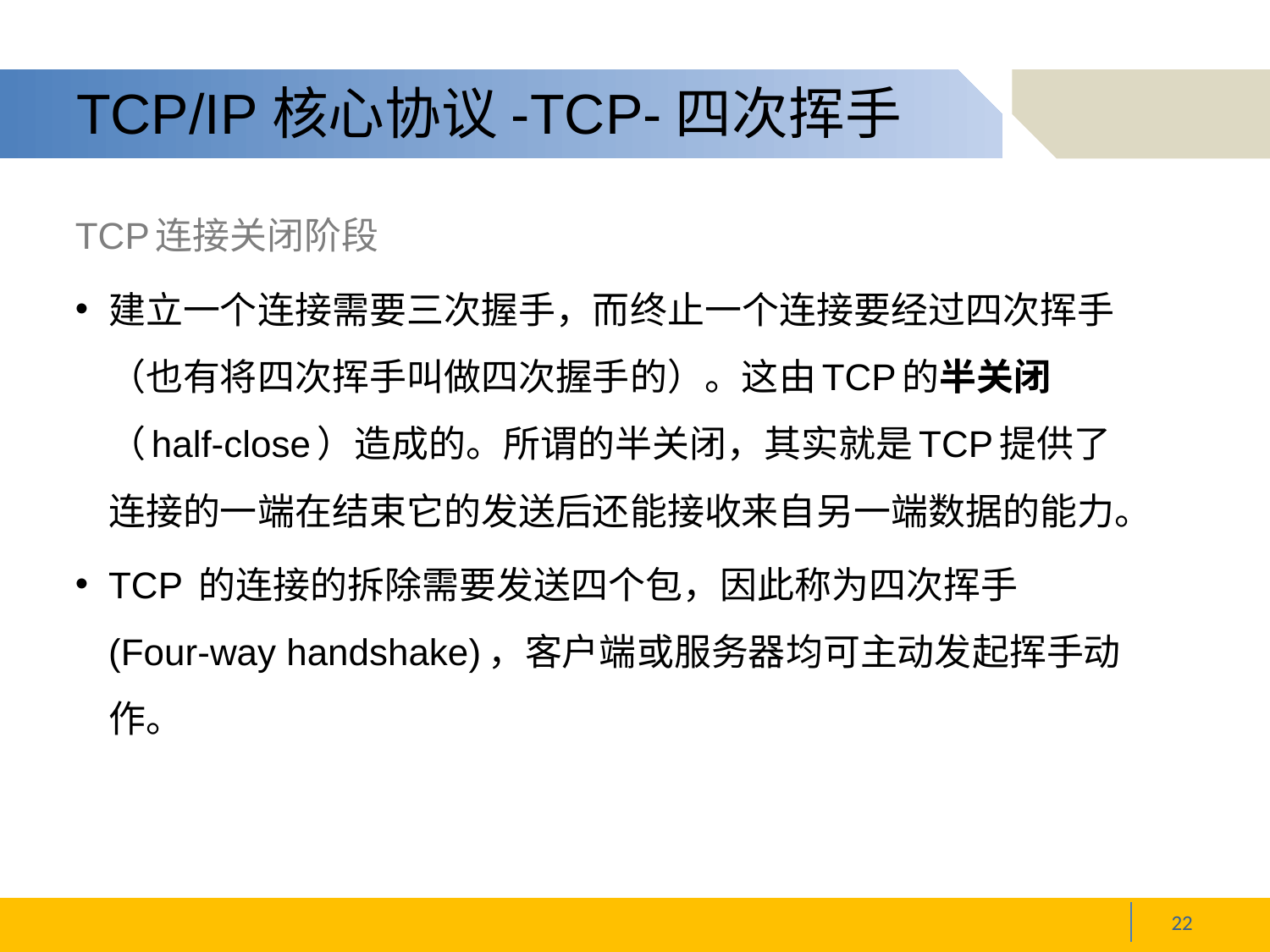

# TCP/IP核心协议-TCP-四次挥手
TCP连接关闭阶段
建立一个连接需要三次握手，而终止一个连接要经过四次挥手（也有将四次挥手叫做四次握手的）。这由TCP的半关闭（half-close）造成的。所谓的半关闭，其实就是TCP提供了连接的一端在结束它的发送后还能接收来自另一端数据的能力。
TCP 的连接的拆除需要发送四个包，因此称为四次挥手(Four-way handshake)，客户端或服务器均可主动发起挥手动作。

22